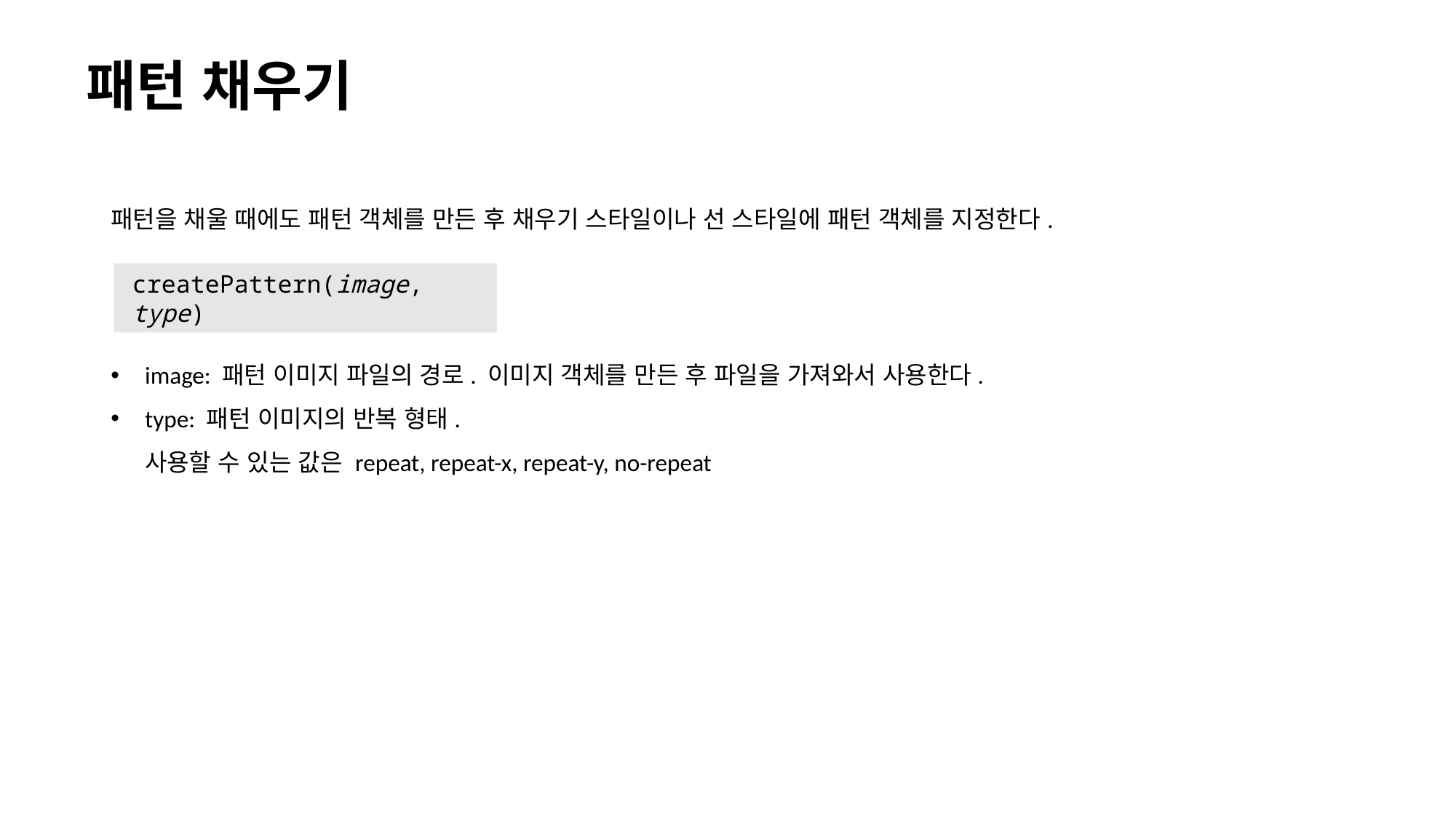

# 패턴 채우기
패턴을 채울 때에도 패턴 객체를 만든 후 채우기 스타일이나 선 스타일에 패턴 객체를 지정한다.
createPattern(image, type)
image: 패턴 이미지 파일의 경로. 이미지 객체를 만든 후 파일을 가져와서 사용한다.
type: 패턴 이미지의 반복 형태.
사용할 수 있는 값은 repeat, repeat-x, repeat-y, no-repeat